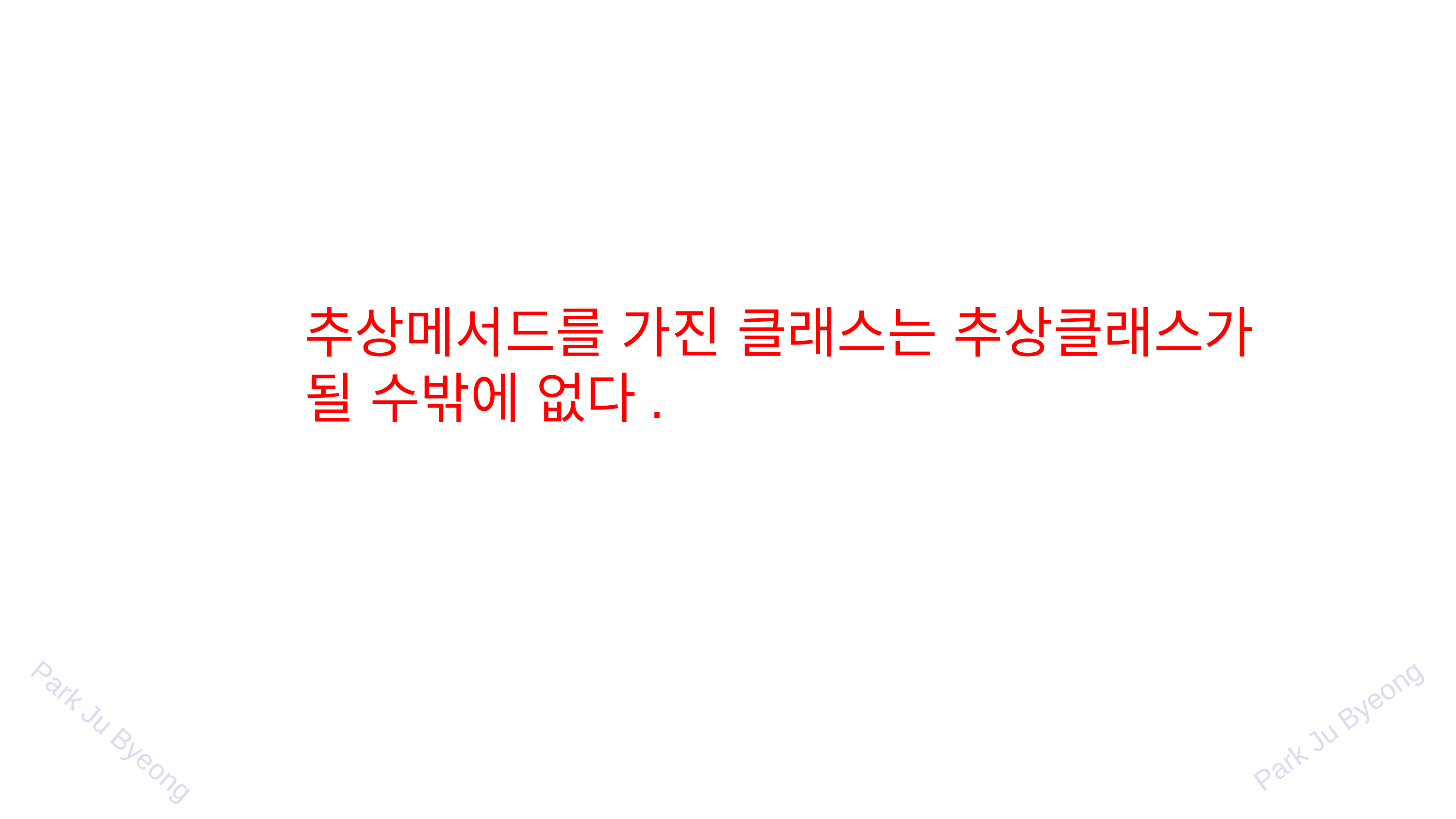

추상메서드를 가진 클래스는 추상클래스가 될 수밖에 없다.